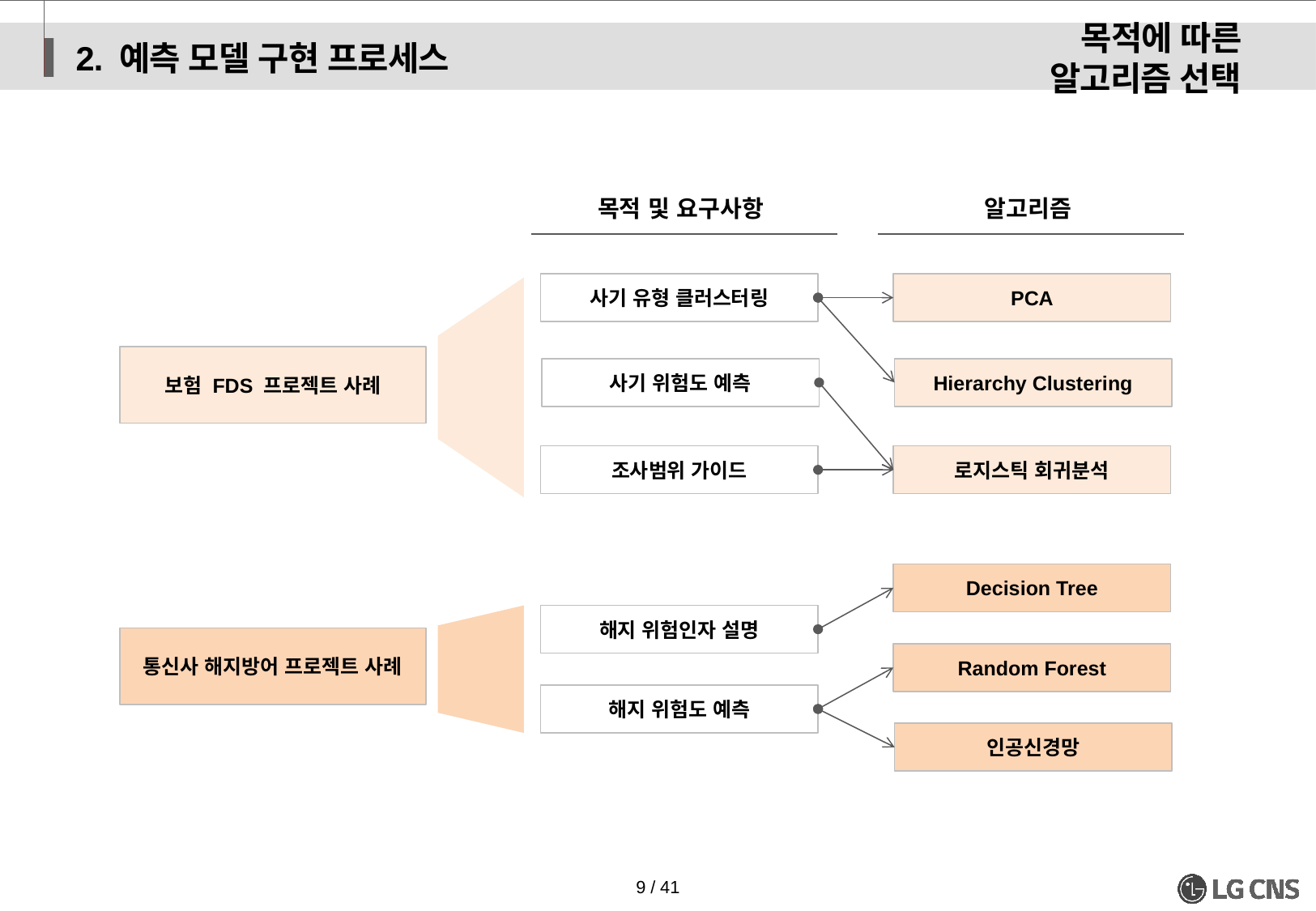

2. 예측 모델 구현 프로세스
목적에 따른 알고리즘 선택
목적 및 요구사항
알고리즘
사기 유형 클러스터링
PCA

보험 FDS 프로젝트 사례
사기 위험도 예측
Hierarchy Clustering
조사범위 가이드
로지스틱 회귀분석
Decision Tree
해지 위험인자 설명

통신사 해지방어 프로젝트 사례
Random Forest
해지 위험도 예측
인공신경망